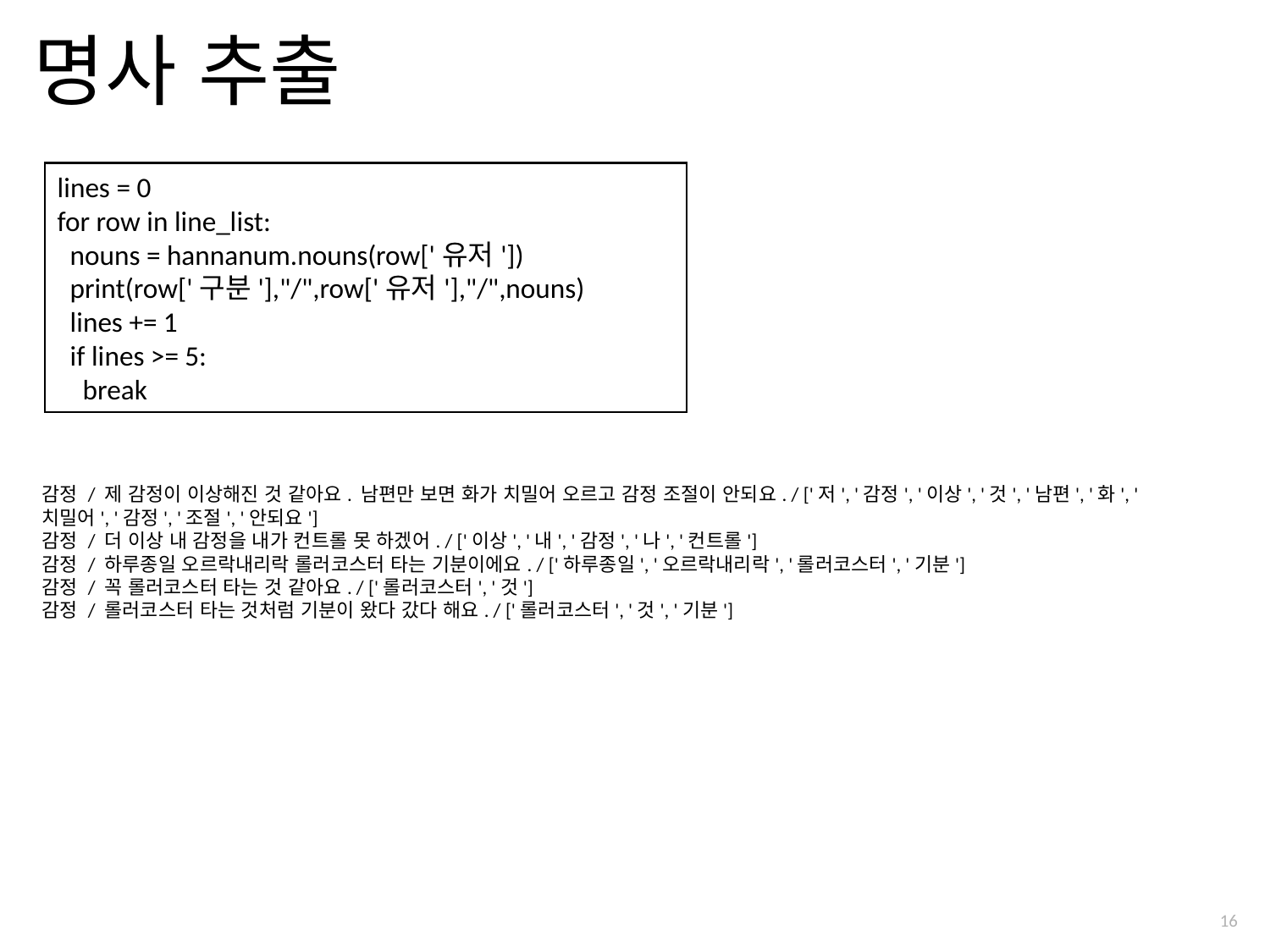

# 명사 추출
lines = 0
for row in line_list:
  nouns = hannanum.nouns(row['유저'])
  print(row['구분'],"/",row['유저'],"/",nouns)
  lines += 1
  if lines >= 5:
    break
감정 / 제 감정이 이상해진 것 같아요. 남편만 보면 화가 치밀어 오르고 감정 조절이 안되요. / ['저', '감정', '이상', '것', '남편', '화', '치밀어', '감정', '조절', '안되요']
감정 / 더 이상 내 감정을 내가 컨트롤 못 하겠어. / ['이상', '내', '감정', '나', '컨트롤']
감정 / 하루종일 오르락내리락 롤러코스터 타는 기분이에요. / ['하루종일', '오르락내리락', '롤러코스터', '기분']
감정 / 꼭 롤러코스터 타는 것 같아요. / ['롤러코스터', '것']
감정 / 롤러코스터 타는 것처럼 기분이 왔다 갔다 해요. / ['롤러코스터', '것', '기분']
16